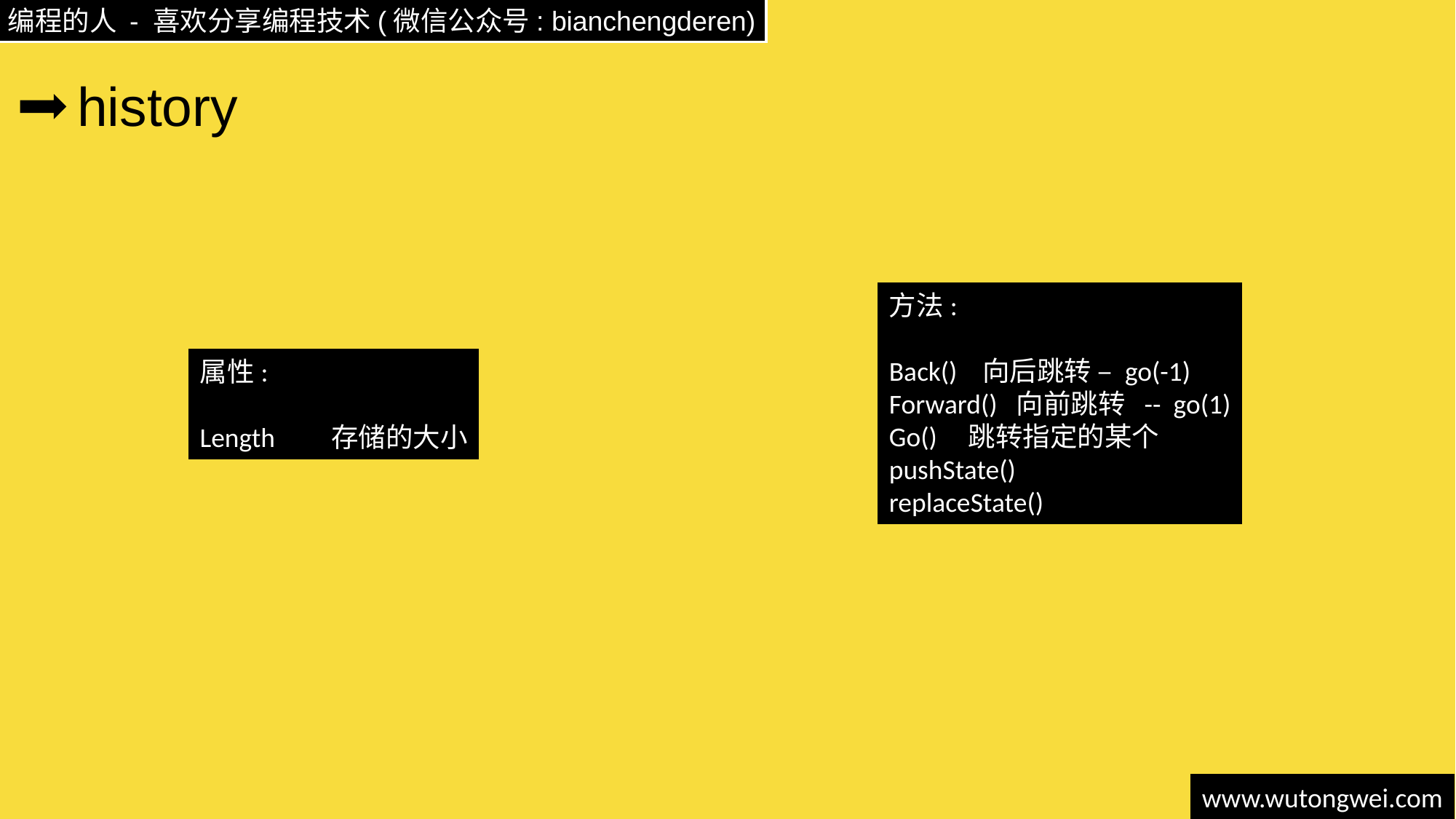

# history
方法:

Back()   向后跳转 – go(-1)
Forward()  向前跳转  --  go(1)
Go()    跳转指定的某个
pushState()
replaceState()
属性:

Length        存储的大小